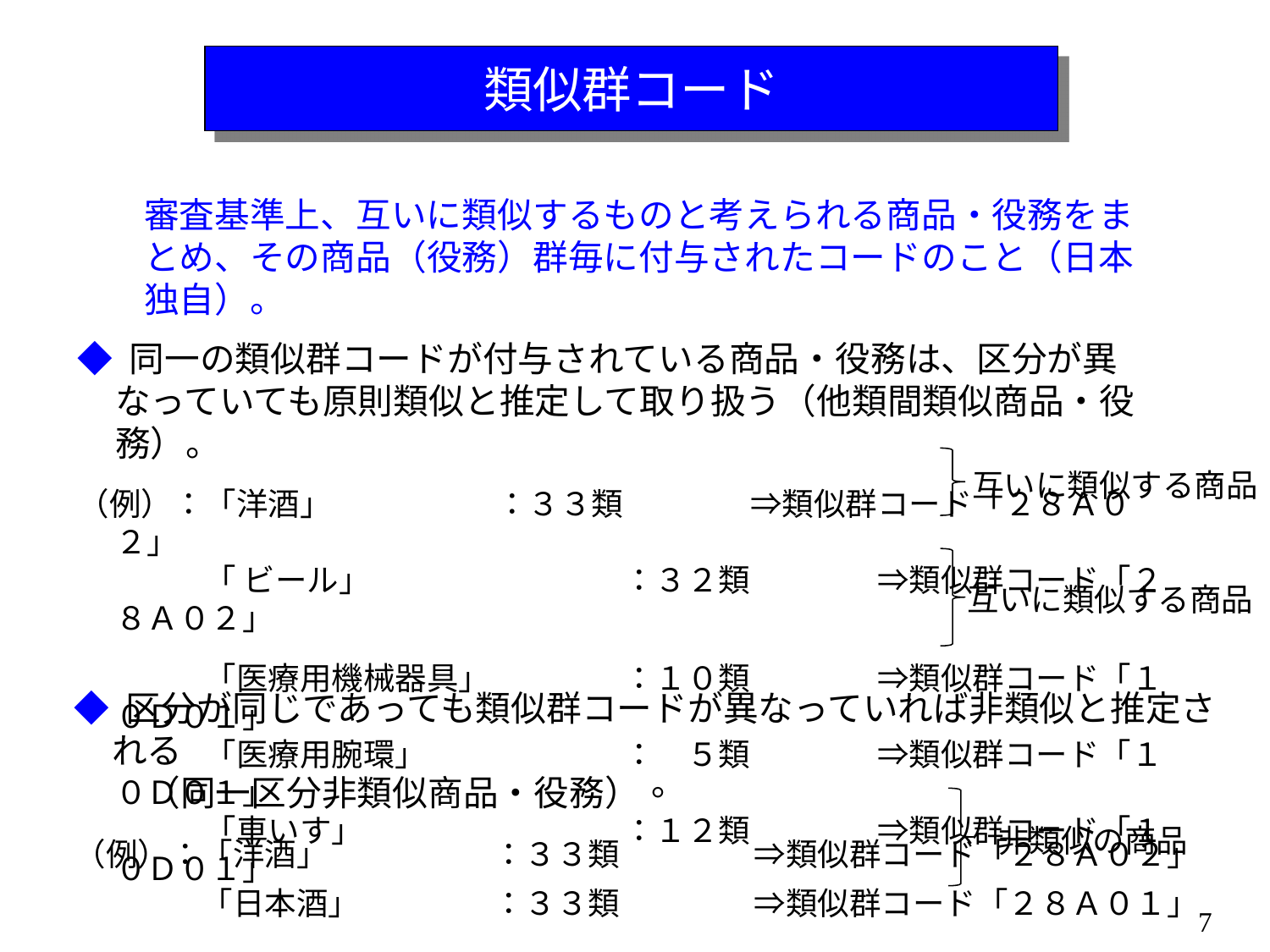

類似群コード
審査基準上、互いに類似するものと考えられる商品・役務をまとめ、その商品（役務）群毎に付与されたコードのこと（日本独自）。
◆ 同一の類似群コードが付与されている商品・役務は、区分が異なっていても原則類似と推定して取り扱う（他類間類似商品・役務）。
（例）：「洋酒」		：３３類 	⇒類似群コード「２８Ａ０２」
　　　　「 ビール」		：３２類	⇒類似群コード「２８Ａ０２」
　　　　「医療用機械器具」　	：１０類	⇒類似群コード「１０Ｄ０１」
　　　　「医療用腕環」　　　　	：　５類	⇒類似群コード「１０Ｄ０１」
　　　　「車いす」　　　　　　　	：１２類	⇒類似群コード「１０Ｄ０１」

互いに類似する商品

互いに類似する商品
◆ 区分が同じであっても類似群コードが異なっていれば非類似と推定される
　　（同一区分非類似商品・役務）。
（例）：「洋酒」		：３３類 	 ⇒類似群コード「２８Ａ０２」
　　　　「日本酒」		：３３類 	 ⇒類似群コード「２８Ａ０１」

非類似の商品
7